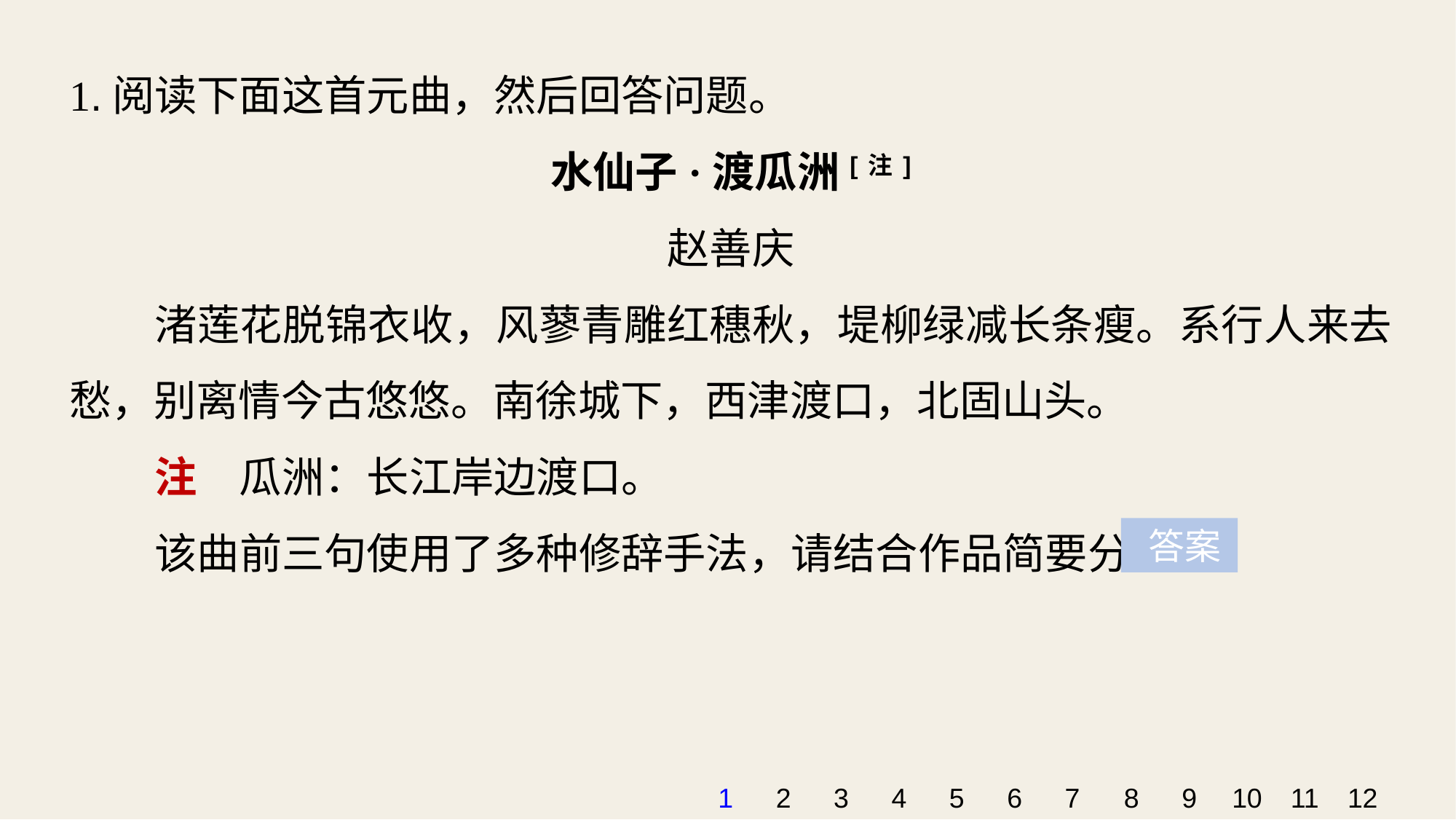

1.阅读下面这首元曲，然后回答问题。
水仙子·渡瓜洲[注]
赵善庆
渚莲花脱锦衣收，风蓼青雕红穗秋，堤柳绿减长条瘦。系行人来去愁，别离情今古悠悠。南徐城下，西津渡口，北固山头。
注　瓜洲：长江岸边渡口。
该曲前三句使用了多种修辞手法，请结合作品简要分析。
 答案
1
2
3
4
5
6
7
8
9
10
11
12